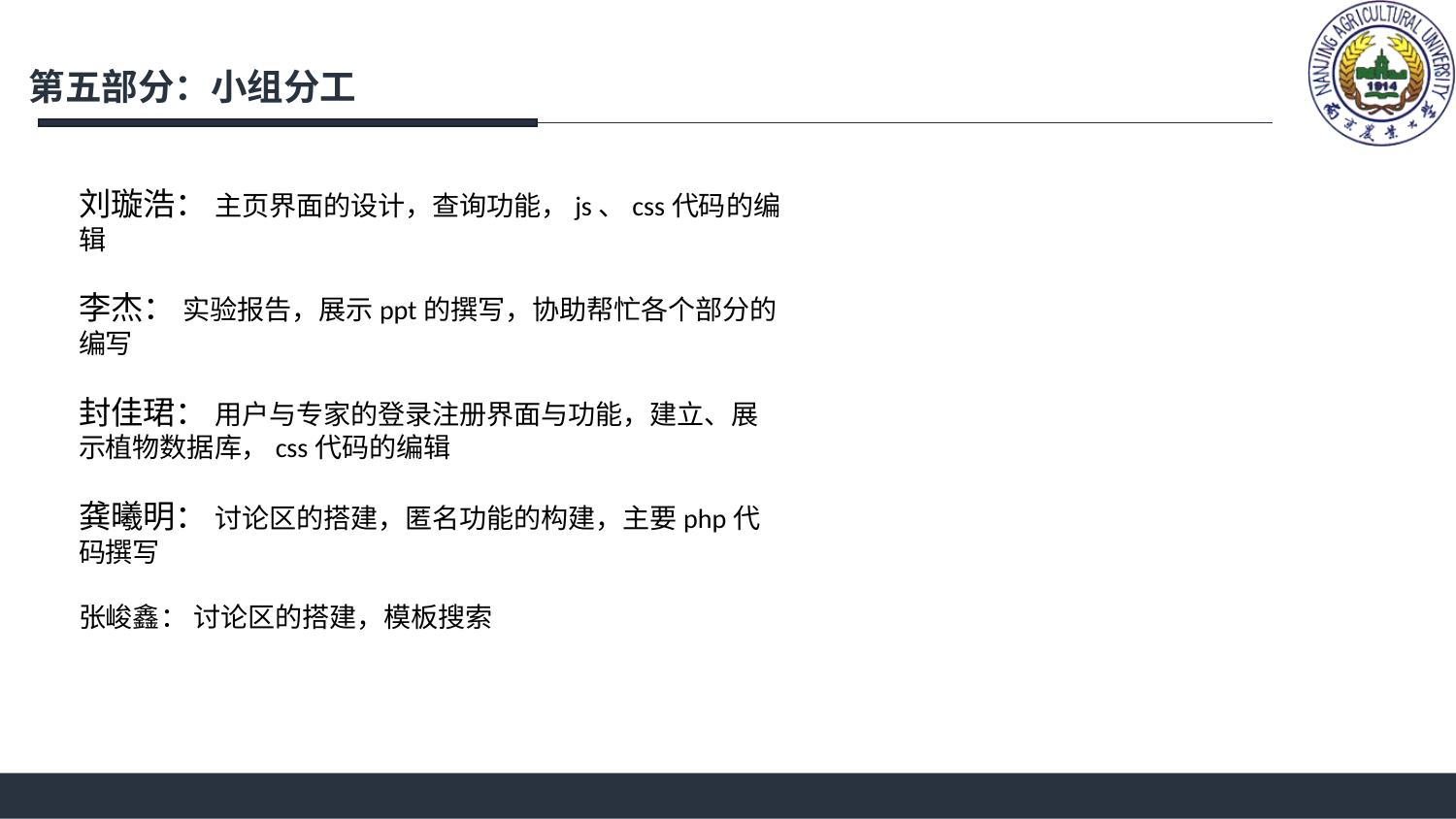

第五部分：小组分工
刘璇浩： 主页界面的设计，查询功能，js、css代码的编辑

李杰： 实验报告，展示ppt的撰写，协助帮忙各个部分的编写

封佳珺： 用户与专家的登录注册界面与功能，建立、展示植物数据库，css代码的编辑

龚曦明： 讨论区的搭建，匿名功能的构建，主要php代码撰写

张峻鑫： 讨论区的搭建，模板搜索